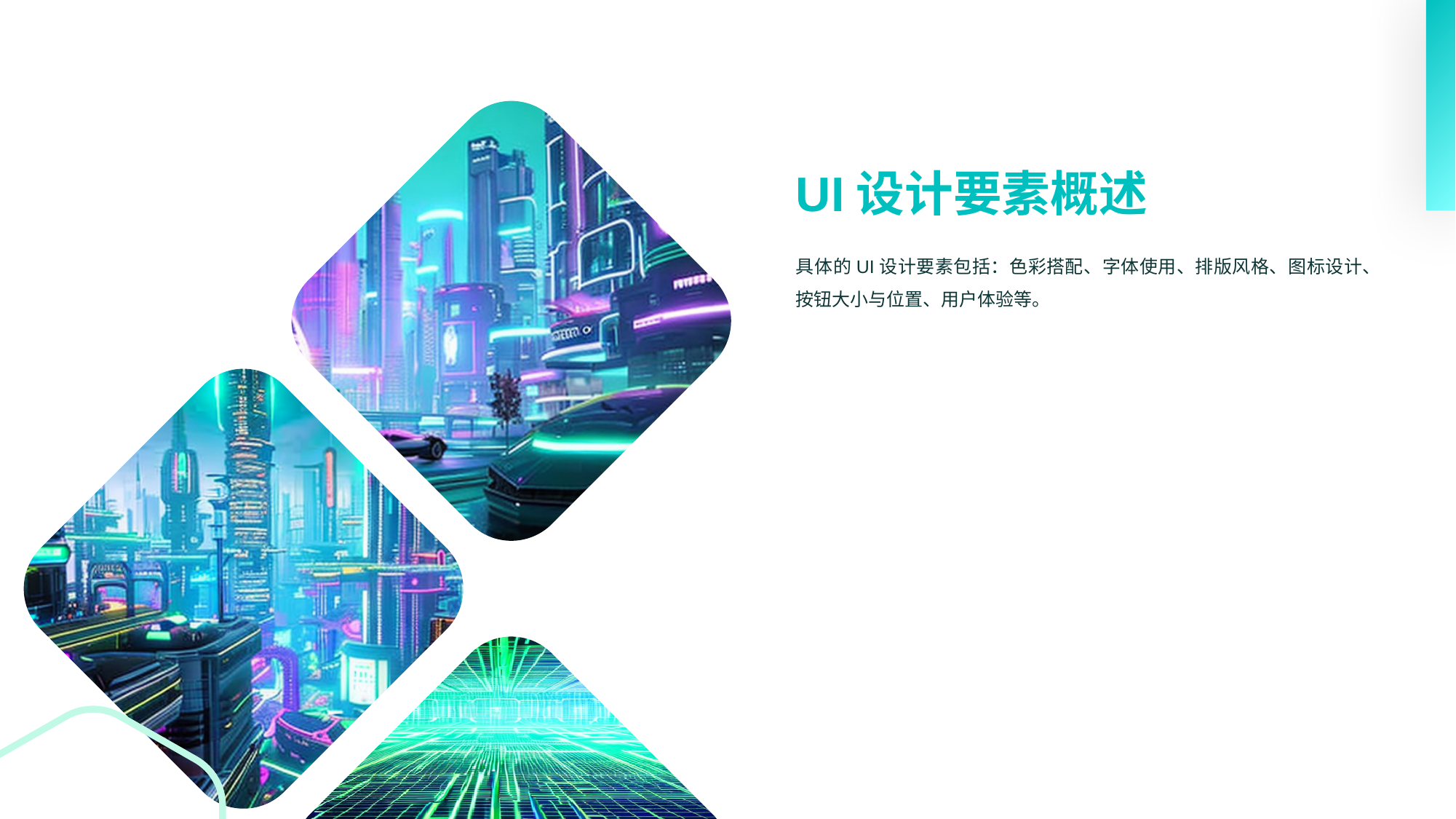

UI设计要素概述
具体的UI设计要素包括：色彩搭配、字体使用、排版风格、图标设计、按钮大小与位置、用户体验等。